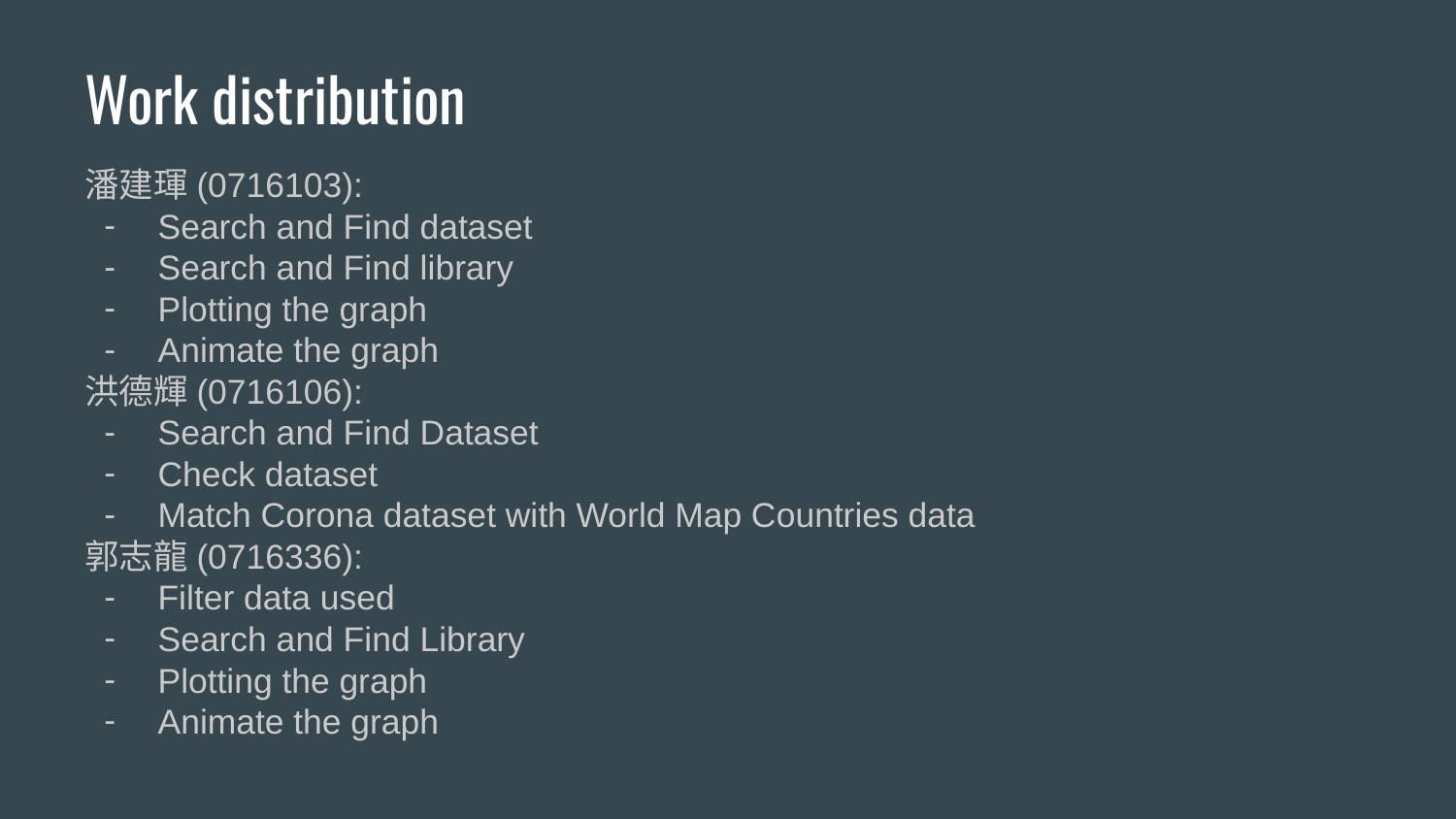

# Work distribution
潘建琿(0716103):
Search and Find dataset
Search and Find library
Plotting the graph
Animate the graph
洪德輝(0716106):
Search and Find Dataset
Check dataset
Match Corona dataset with World Map Countries data
郭志龍(0716336):
Filter data used
Search and Find Library
Plotting the graph
Animate the graph